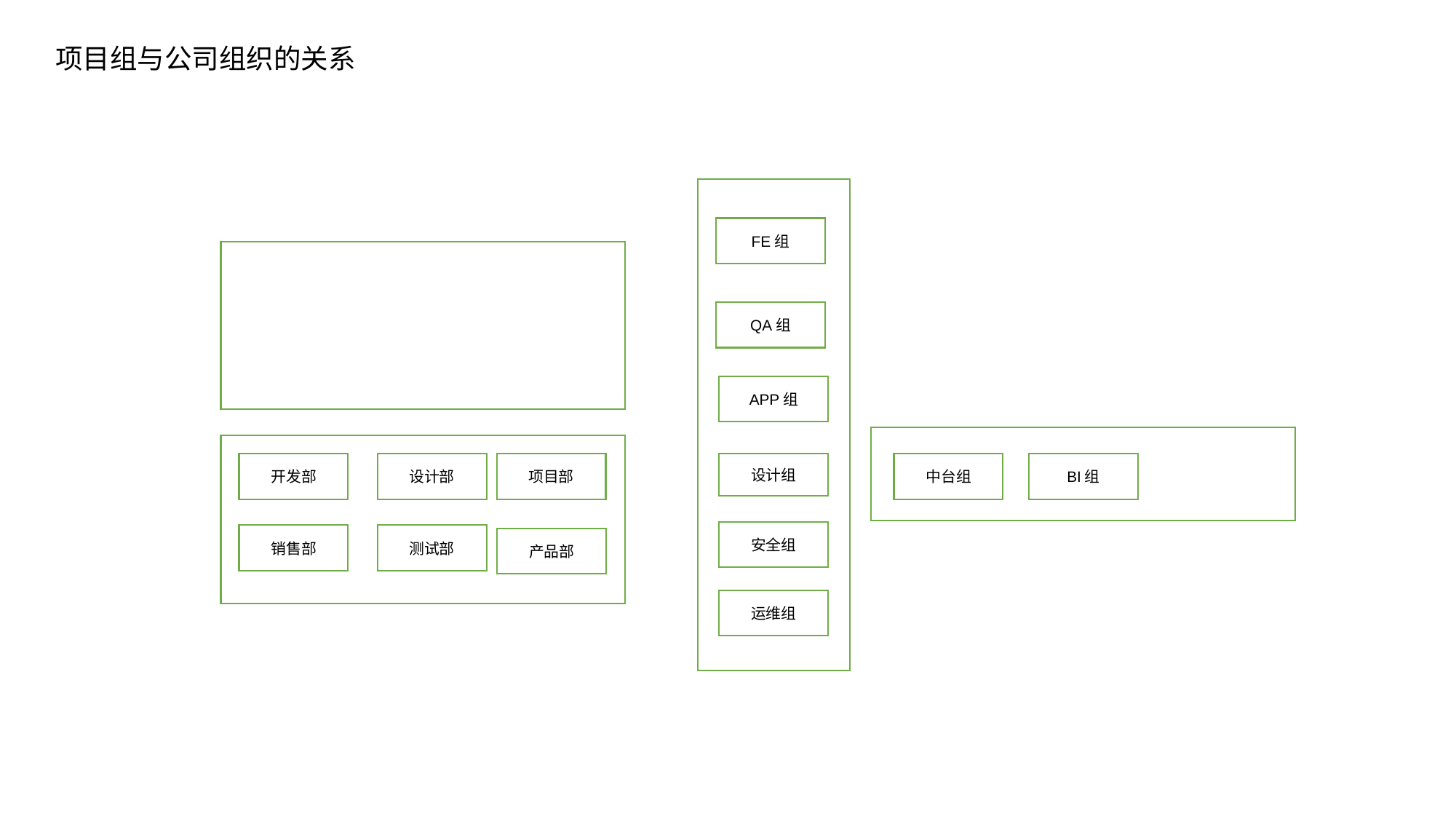

项目组与公司组织的关系

FE组

QA组
APP组

开发部
设计部
项目部
设计组
中台组
BI组
安全组
销售部
测试部
产品部
运维组